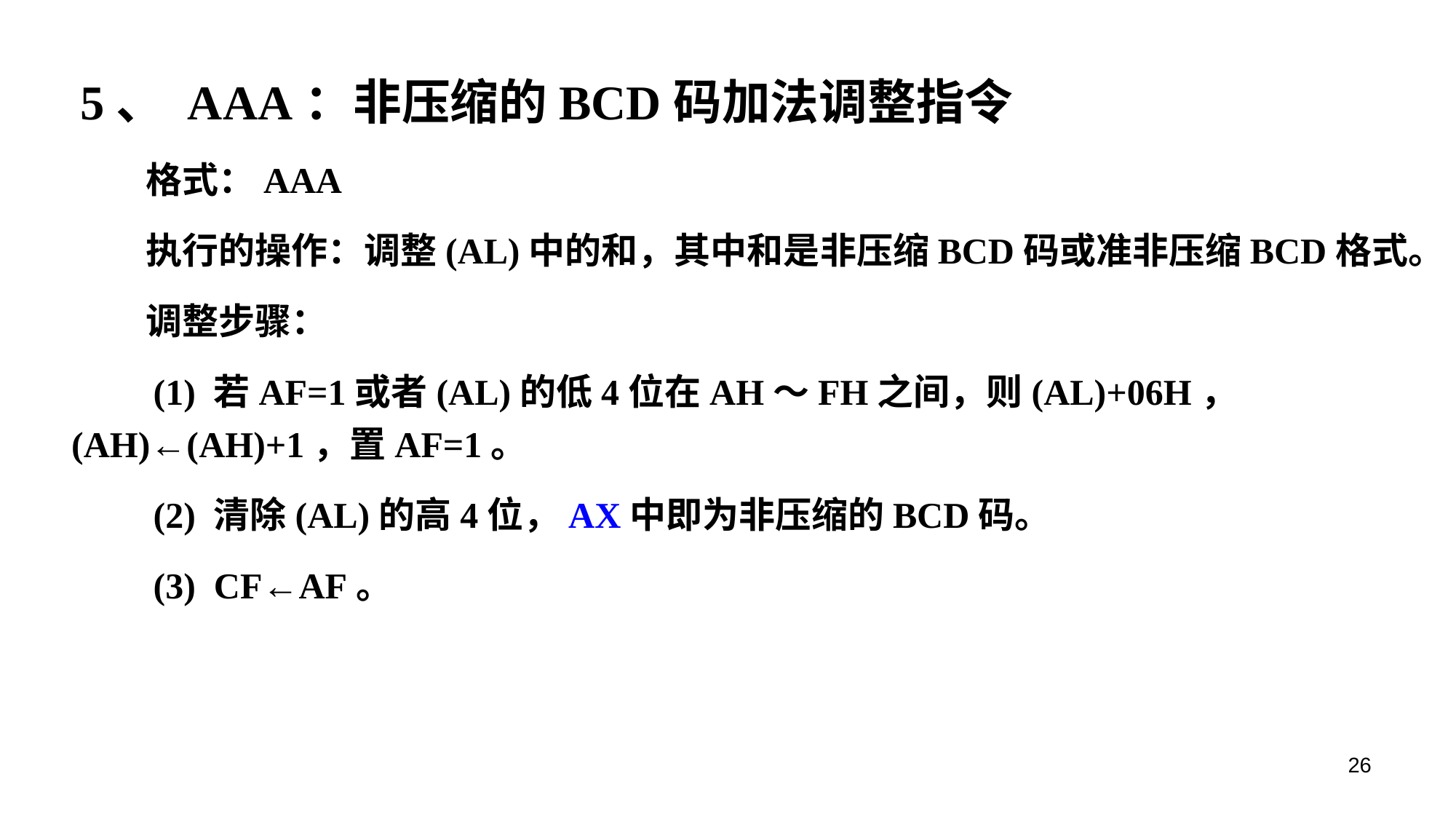

5、 AAA：非压缩的BCD码加法调整指令
        格式：AAA
        执行的操作：调整(AL)中的和，其中和是非压缩BCD码或准非压缩BCD格式。
        调整步骤：
         (1) 若AF=1或者(AL)的低4位在AH～FH之间，则(AL)+06H，(AH)←(AH)+1，置AF=1。
         (2) 清除(AL)的高4位，AX中即为非压缩的BCD码。
         (3)  CF←AF。
26